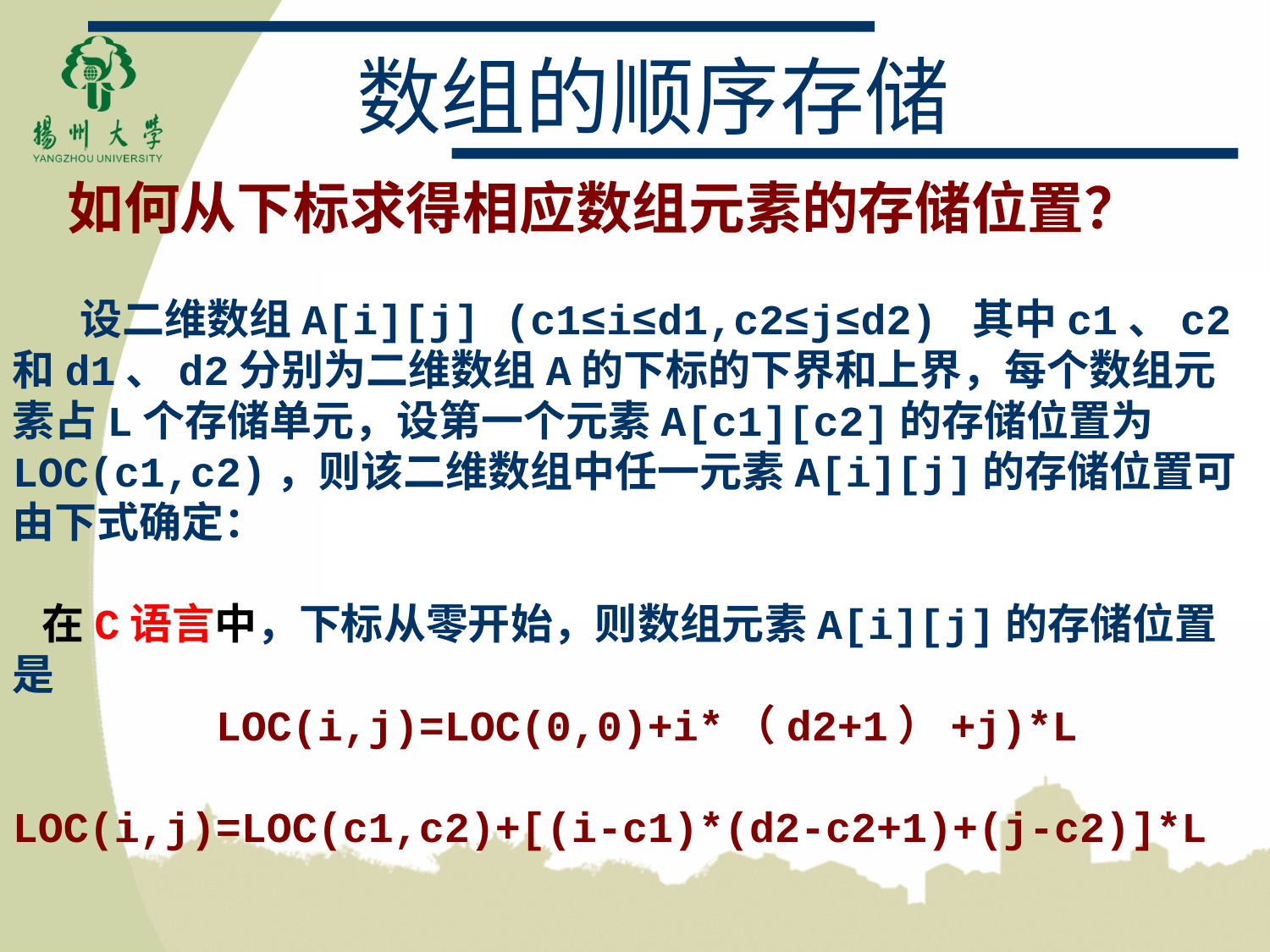

数组的顺序存储
如何从下标求得相应数组元素的存储位置？
      设二维数组A[i][j] (c1≤i≤d1,c2≤j≤d2) 其中c1、c2和d1、d2分别为二维数组A的下标的下界和上界，每个数组元素占L个存储单元，设第一个元素A[c1][c2]的存储位置为LOC(c1,c2)，则该二维数组中任一元素A[i][j]的存储位置可由下式确定：

  在C语言中，下标从零开始，则数组元素A[i][j]的存储位置是
        LOC(i,j)=LOC(0,0)+i*（d2+1）+j)*L

LOC(i,j)=LOC(c1,c2)+[(i-c1)*(d2-c2+1)+(j-c2)]*L